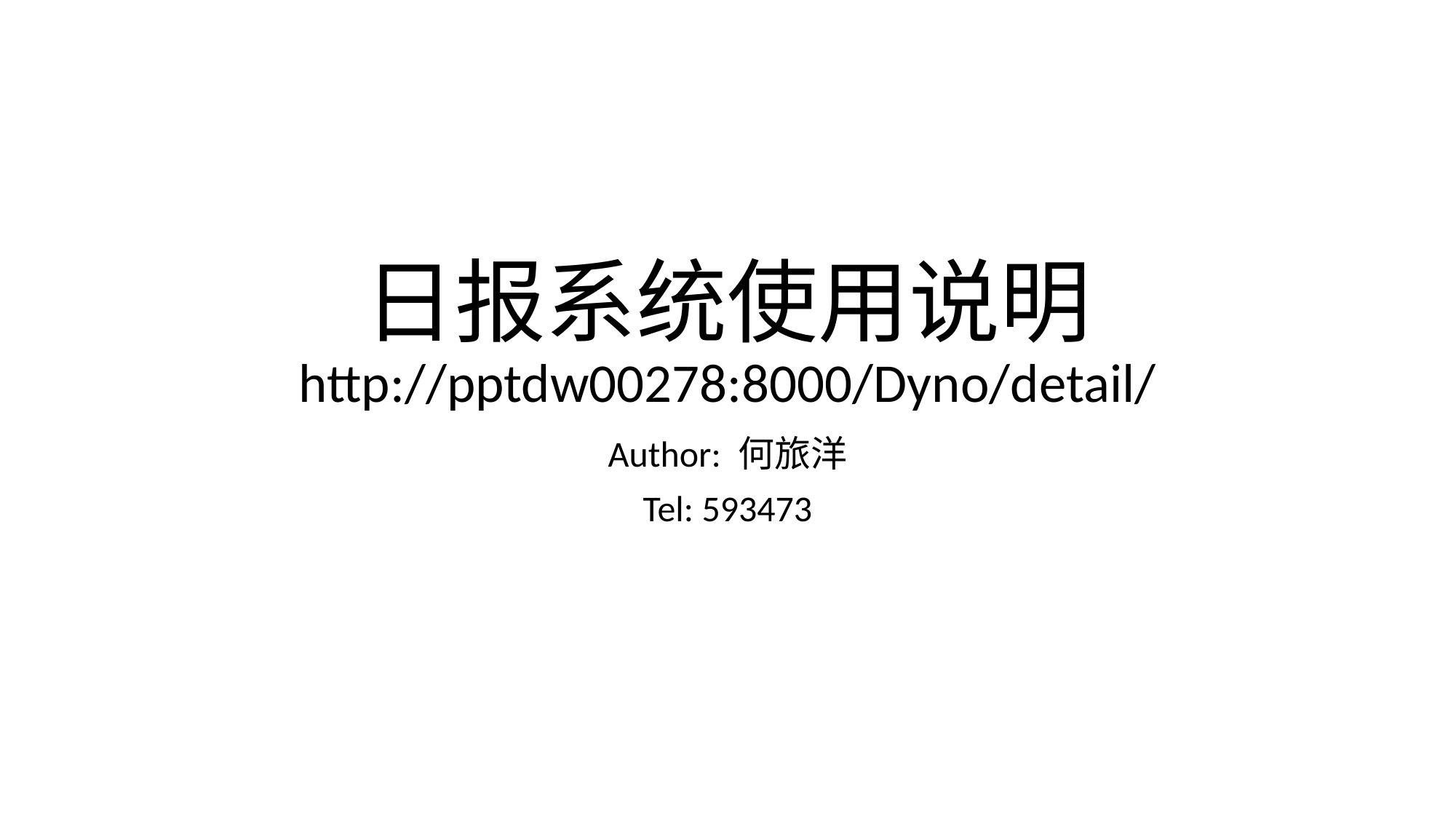

# 日报系统使用说明 http://pptdw00278:8000/Dyno/detail/
Author: 何旅洋
Tel: 593473